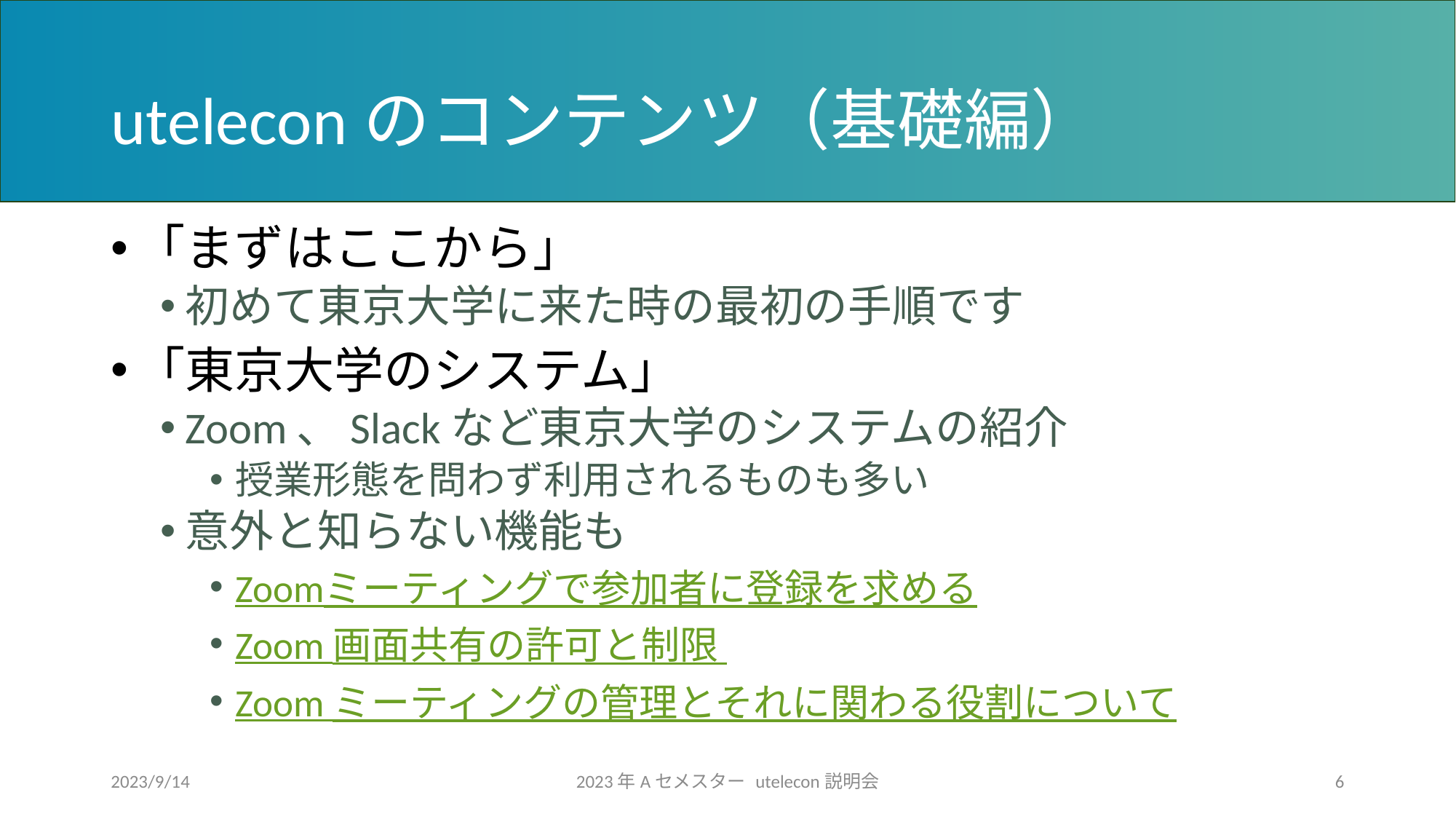

# uteleconのコンテンツ（基礎編）
「まずはここから」
初めて東京大学に来た時の最初の手順です
「東京大学のシステム」
Zoom、Slackなど東京大学のシステムの紹介
授業形態を問わず利用されるものも多い
意外と知らない機能も
Zoomミーティングで参加者に登録を求める
Zoom 画面共有の許可と制限
Zoom ミーティングの管理とそれに関わる役割について
2023/9/14
2023年Aセメスター utelecon説明会
6